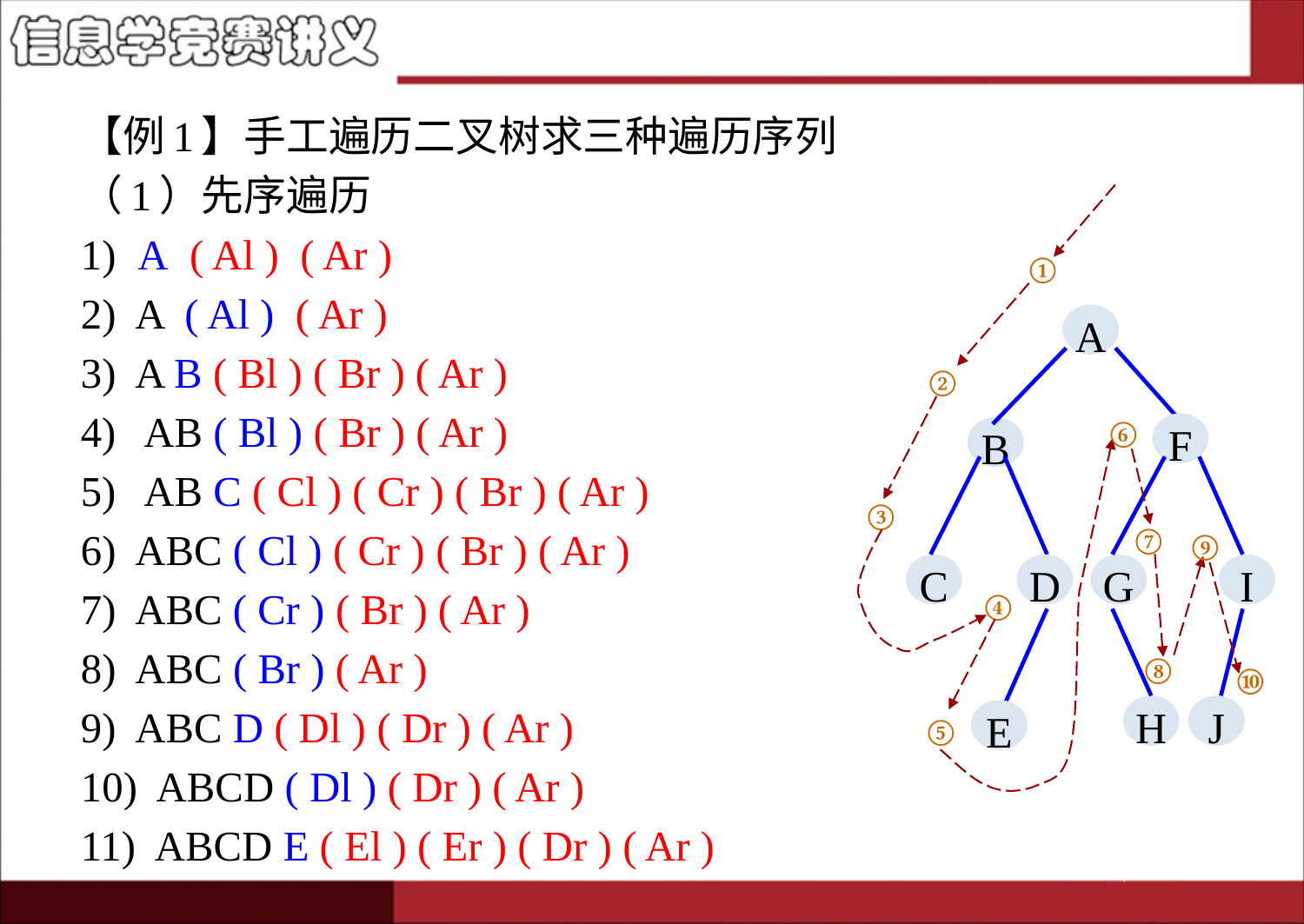

#
【例1】手工遍历二叉树求三种遍历序列
（1）先序遍历
1)  A  ( Al )  ( Ar )
2)  A  ( Al )  ( Ar )
3)  A B ( Bl ) ( Br ) ( Ar )
AB ( Bl ) ( Br ) ( Ar )
AB C ( Cl ) ( Cr ) ( Br ) ( Ar )
6)  ABC ( Cl ) ( Cr ) ( Br ) ( Ar )
7)  ABC ( Cr ) ( Br ) ( Ar )
8)  ABC ( Br ) ( Ar )
9)  ABC D ( Dl ) ( Dr ) ( Ar )
10)  ABCD ( Dl ) ( Dr ) ( Ar )
11)  ABCD E ( El ) ( Er ) ( Dr ) ( Ar )

①

A

F
B

C
D
G
I

H
J
E
②

⑥

③
⑦
⑨

④

⑧
⑩
⑤